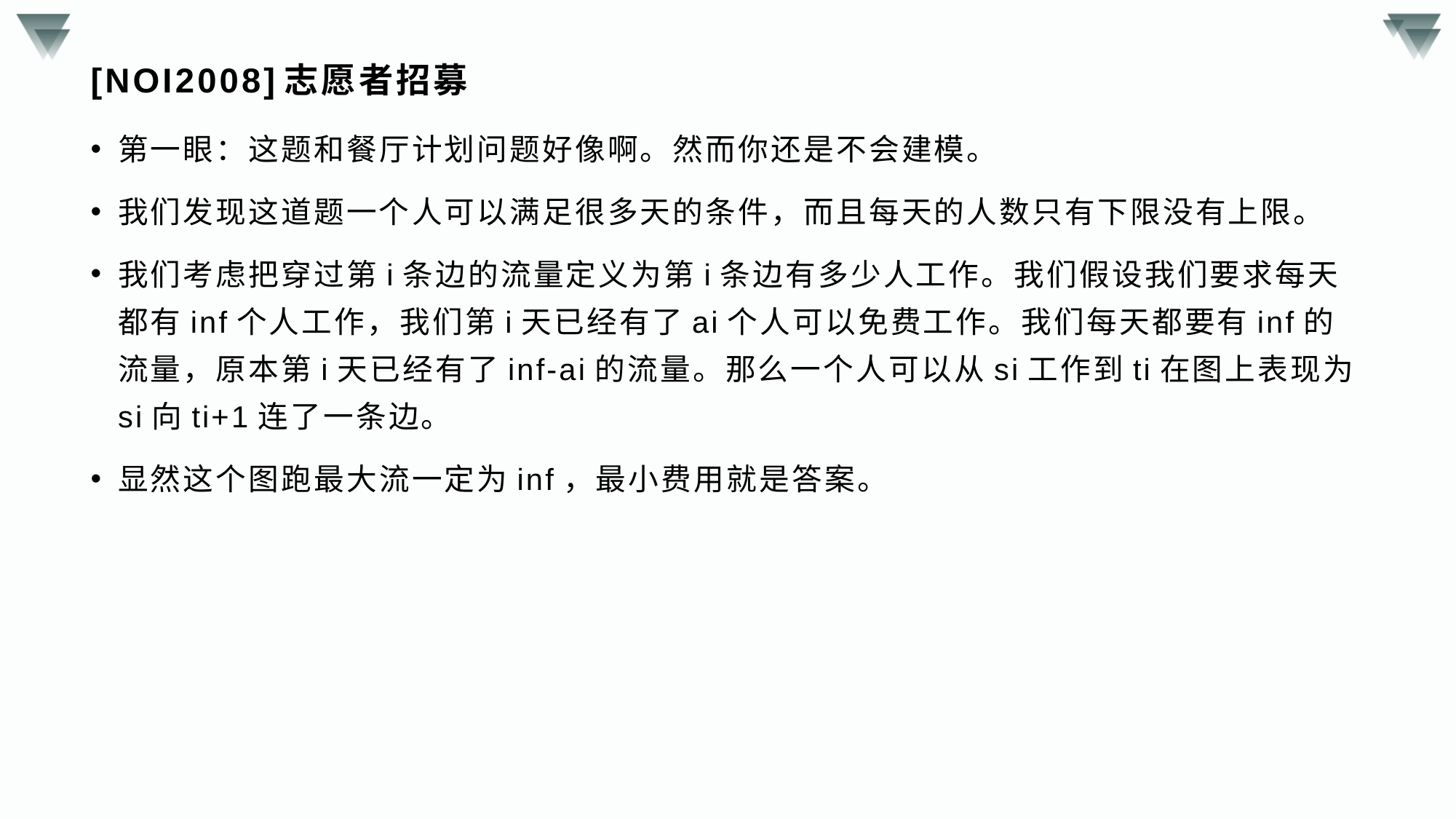

# [NOI2008]志愿者招募
第一眼：这题和餐厅计划问题好像啊。然而你还是不会建模。
我们发现这道题一个人可以满足很多天的条件，而且每天的人数只有下限没有上限。
我们考虑把穿过第i条边的流量定义为第i条边有多少人工作。我们假设我们要求每天都有inf个人工作，我们第i天已经有了ai个人可以免费工作。我们每天都要有inf的流量，原本第i天已经有了inf-ai的流量。那么一个人可以从si工作到ti在图上表现为si向ti+1连了一条边。
显然这个图跑最大流一定为inf，最小费用就是答案。